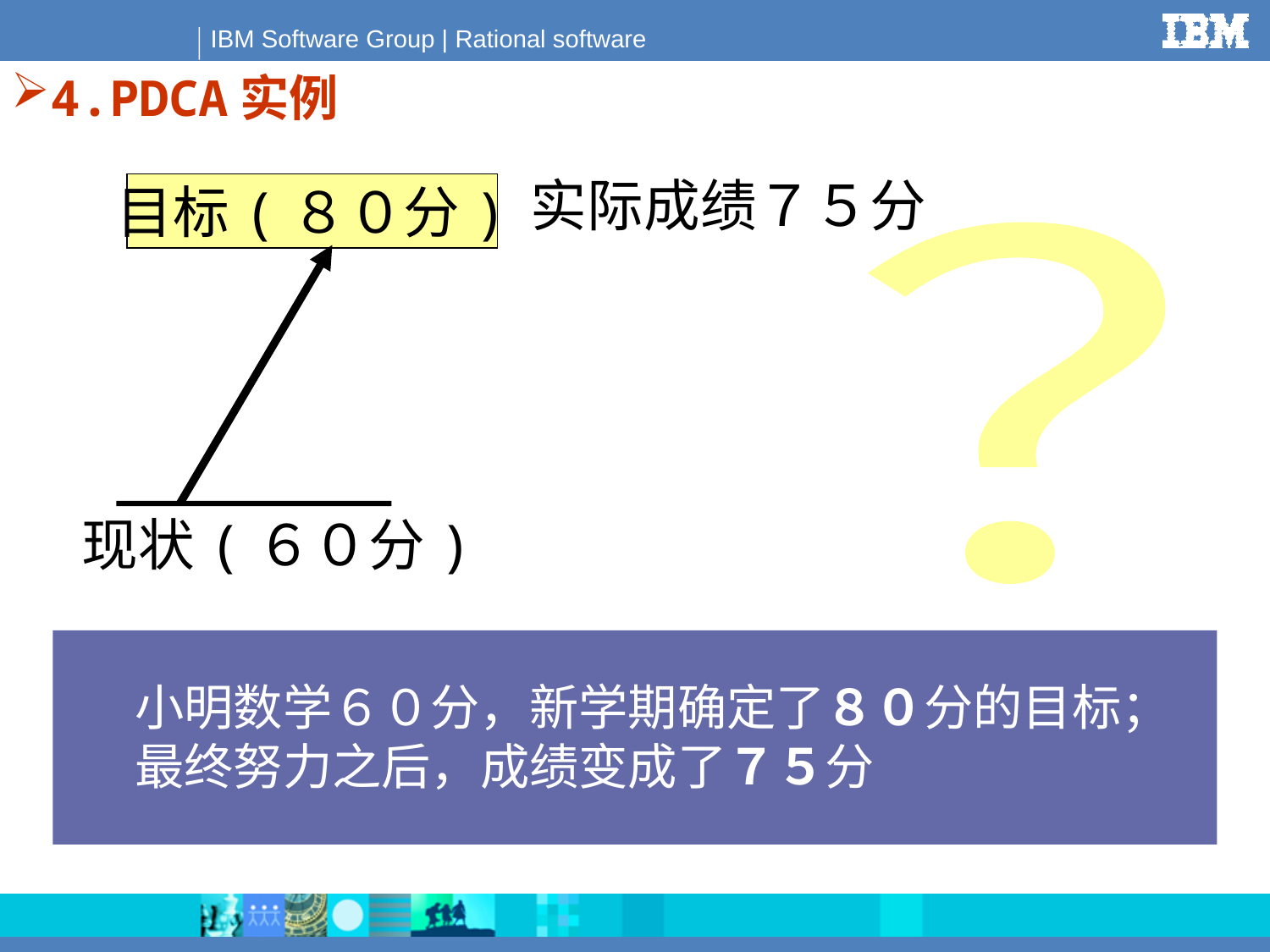

4.PDCA实例
实际成绩７５分
目标(８０分)
？

现状(６０分)

小明数学６０分，新学期确定了８０分的目标；
最终努力之后，成绩变成了７５分